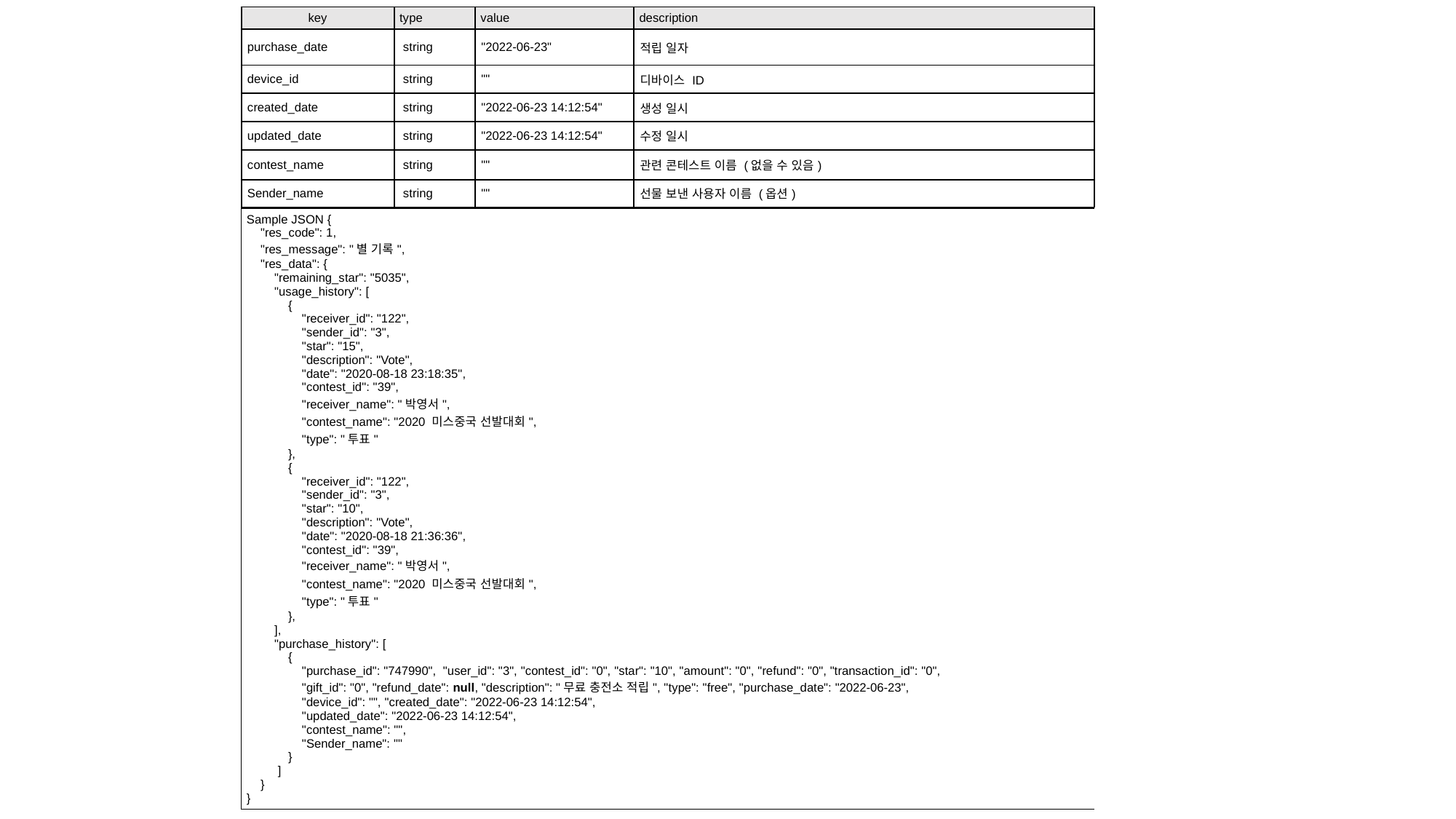

| key | type | value | description |
| --- | --- | --- | --- |
| purchase\_date | string | "2022-06-23" | 적립 일자 |
| device\_id | string | "" | 디바이스 ID |
| created\_date | string | "2022-06-23 14:12:54" | 생성 일시 |
| updated\_date | string | "2022-06-23 14:12:54" | 수정 일시 |
| contest\_name | string | "" | 관련 콘테스트 이름 (없을 수 있음) |
| Sender\_name | string | "" | 선물 보낸 사용자 이름 (옵션) |
| Sample JSON {     "res\_code": 1,     "res\_message": "별 기록",     "res\_data": {         "remaining\_star": "5035",         "usage\_history": [             {                 "receiver\_id": "122",                 "sender\_id": "3",                 "star": "15",                 "description": "Vote",                 "date": "2020-08-18 23:18:35",                 "contest\_id": "39",                 "receiver\_name": "박영서",                 "contest\_name": "2020 미스중국 선발대회",                 "type": "투표"             },             {                 "receiver\_id": "122",                 "sender\_id": "3",                 "star": "10",                 "description": "Vote",                 "date": "2020-08-18 21:36:36",                 "contest\_id": "39",                 "receiver\_name": "박영서",                 "contest\_name": "2020 미스중국 선발대회",                 "type": "투표"             },         ],         "purchase\_history": [             {                 "purchase\_id": "747990", "user\_id": "3", "contest\_id": "0", "star": "10", "amount": "0", "refund": "0", "transaction\_id": "0",                 "gift\_id": "0", "refund\_date": null, "description": "무료 충전소 적립", "type": "free", "purchase\_date": "2022-06-23",                 "device\_id": "", "created\_date": "2022-06-23 14:12:54",                 "updated\_date": "2022-06-23 14:12:54",                 "contest\_name": "",                 "Sender\_name": ""             }         ]     } } |
| --- |